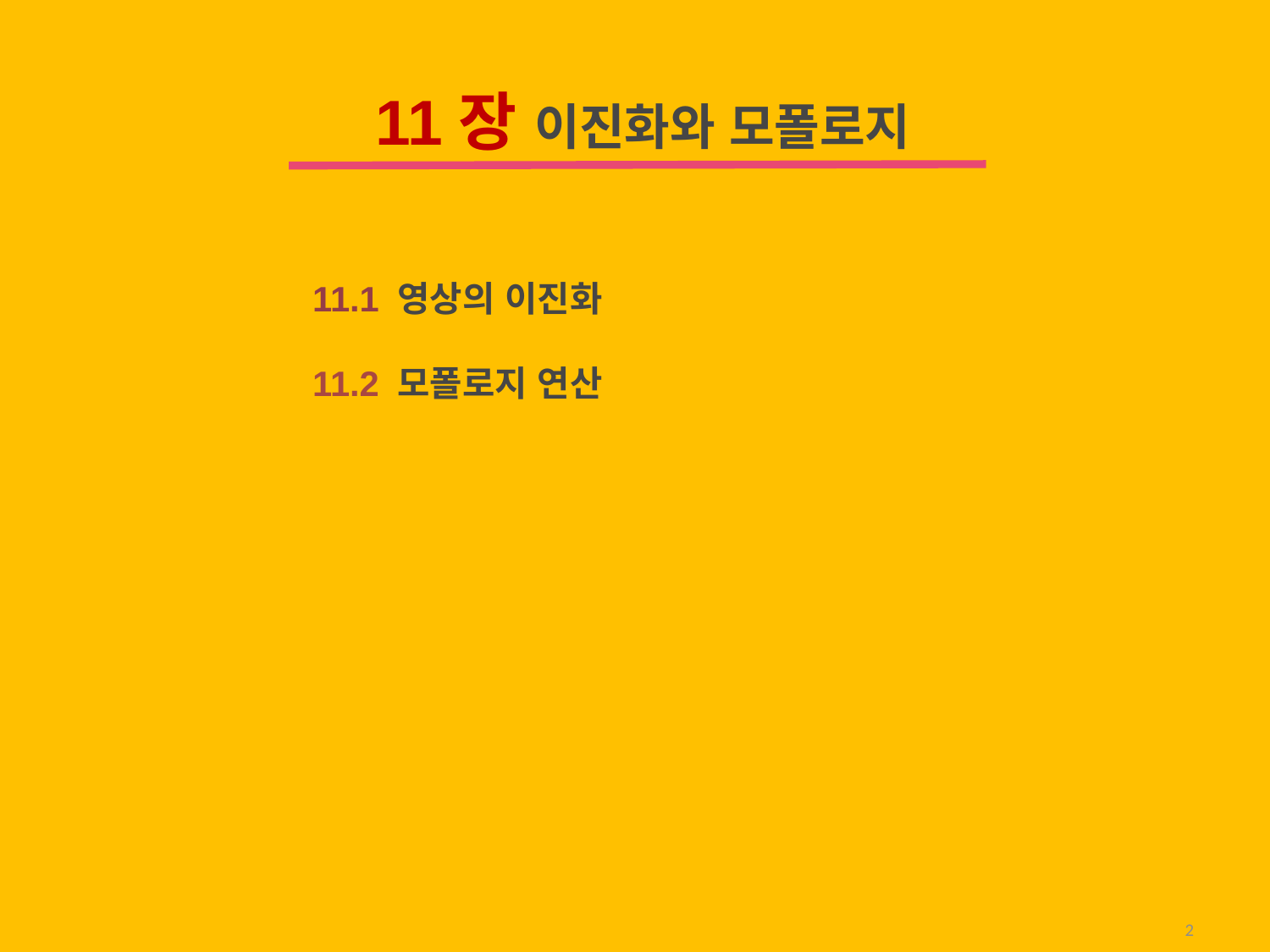

11장 이진화와 모폴로지
11.1 영상의 이진화
11.2 모폴로지 연산
2